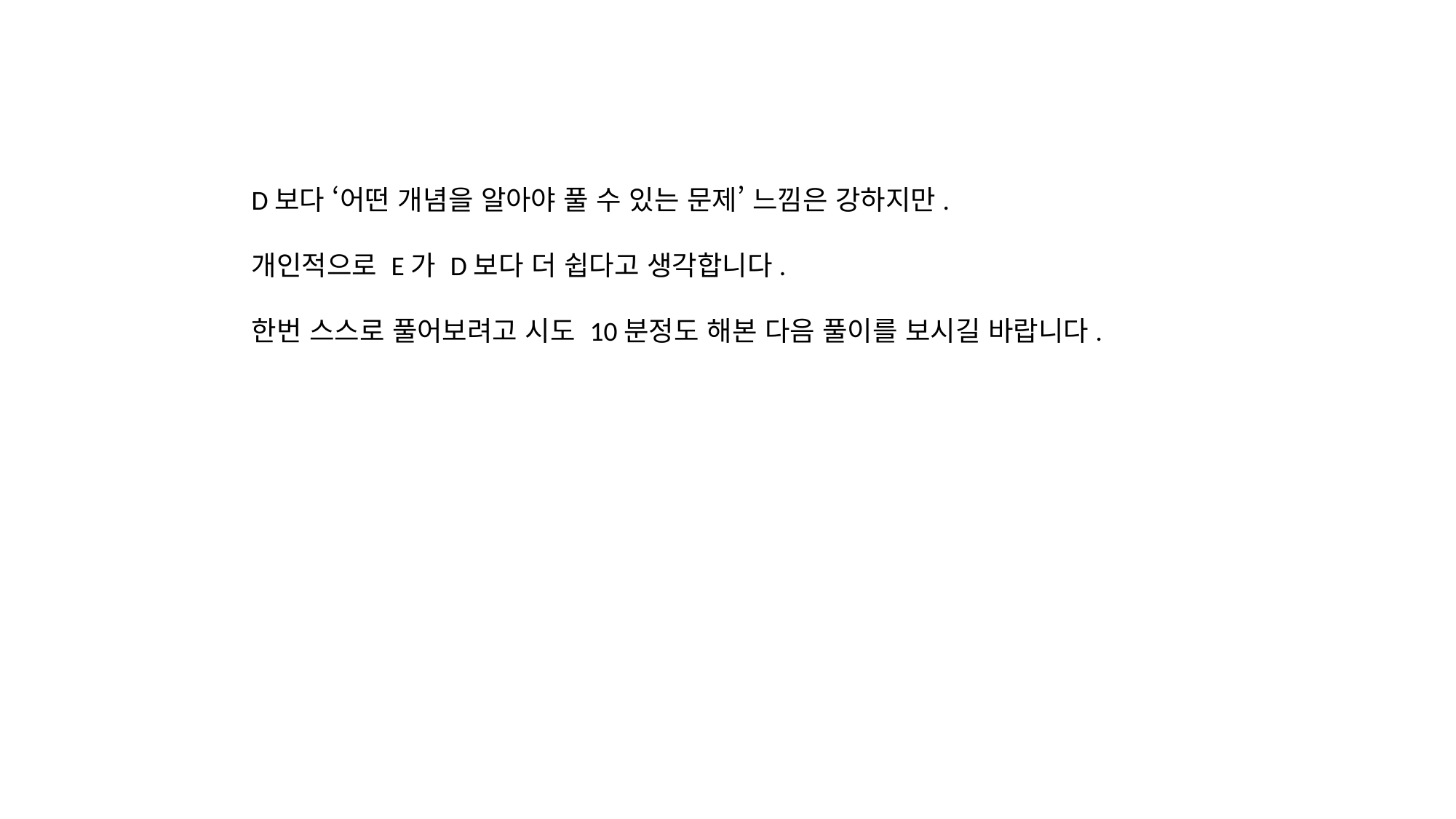

D보다 ‘어떤 개념을 알아야 풀 수 있는 문제’ 느낌은 강하지만.

개인적으로 E가 D보다 더 쉽다고 생각합니다.

한번 스스로 풀어보려고 시도 10분정도 해본 다음 풀이를 보시길 바랍니다.